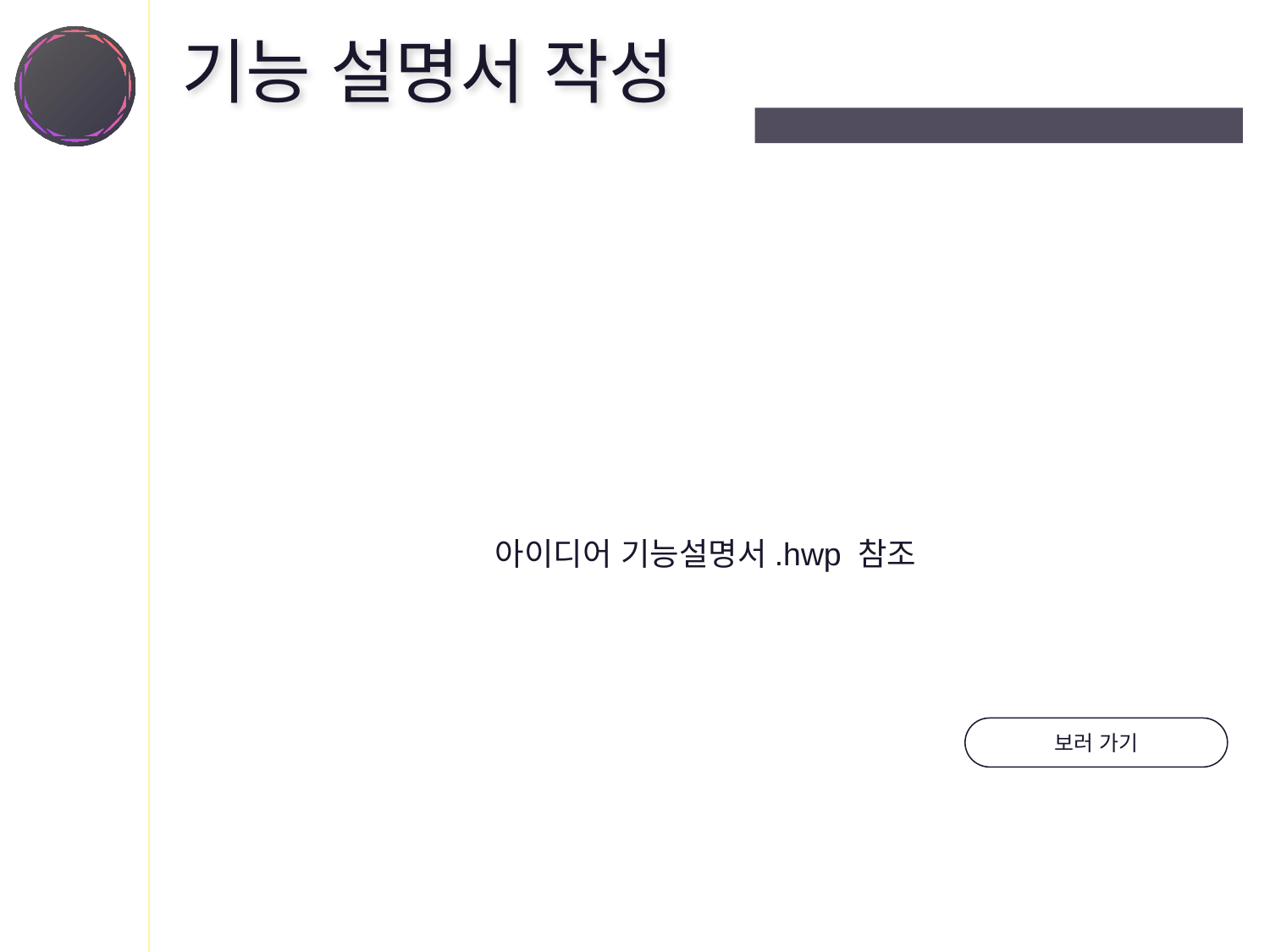

# 기능 설명서 작성
01
Index of Features Guide.
아이디어 기능설명서.hwp 참조
보러 가기